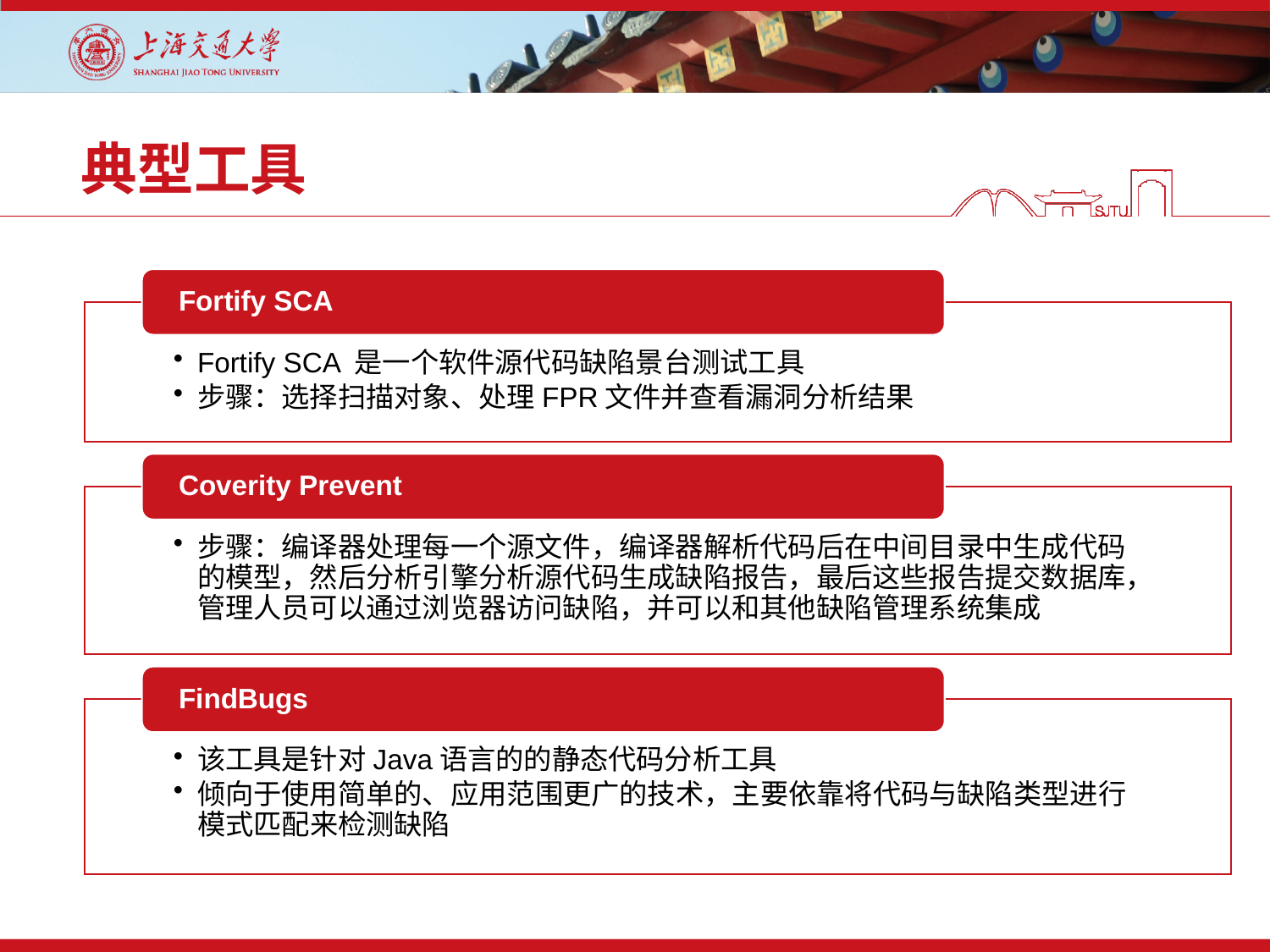

# 典型工具
Fortify SCA 是一个软件源代码缺陷景台测试工具
步骤：选择扫描对象、处理FPR文件并查看漏洞分析结果
Fortify SCA
步骤：编译器处理每一个源文件，编译器解析代码后在中间目录中生成代码的模型，然后分析引擎分析源代码生成缺陷报告，最后这些报告提交数据库，管理人员可以通过浏览器访问缺陷，并可以和其他缺陷管理系统集成
Coverity Prevent
该工具是针对Java语言的的静态代码分析工具
倾向于使用简单的、应用范围更广的技术，主要依靠将代码与缺陷类型进行模式匹配来检测缺陷
FindBugs